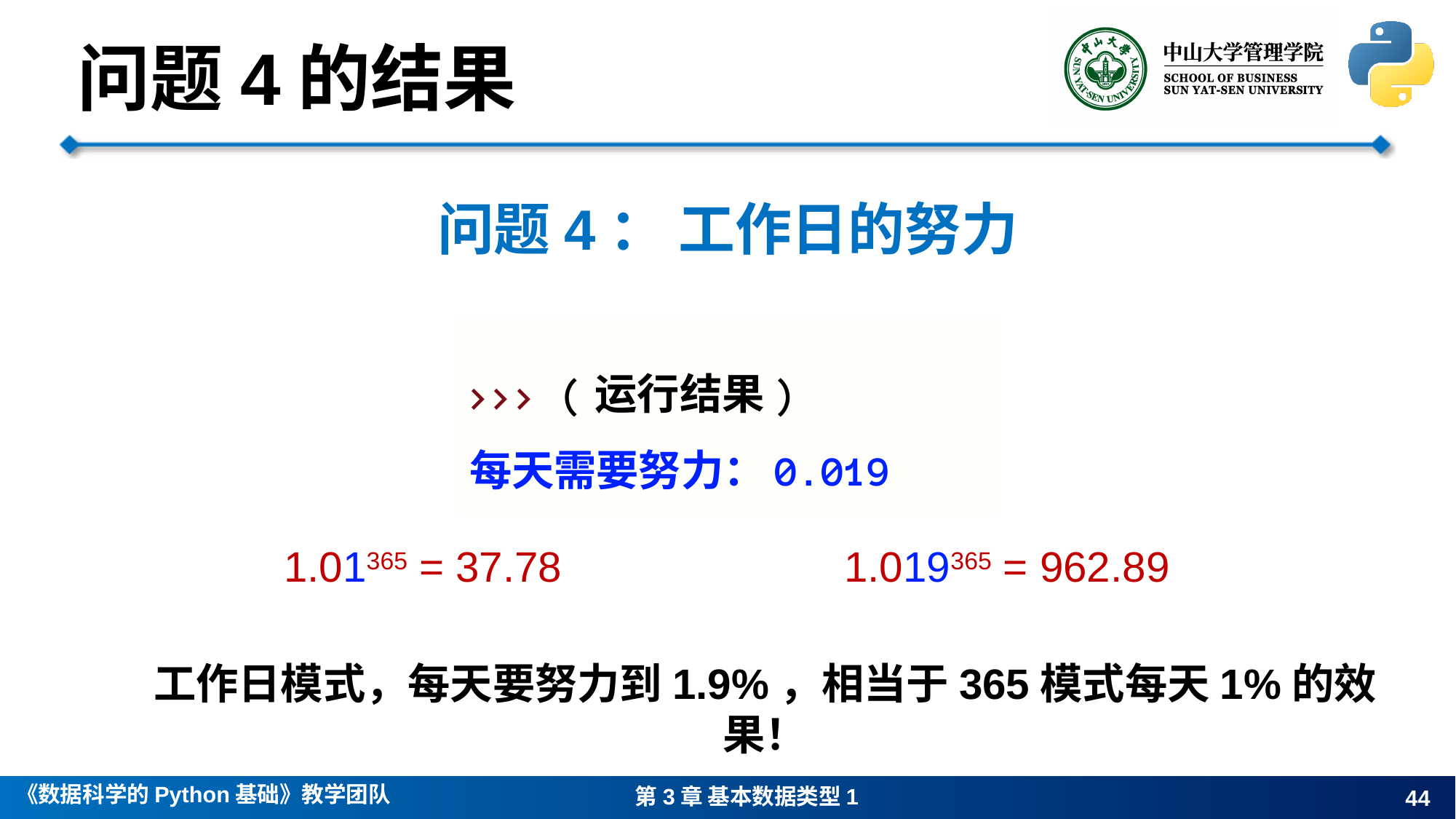

问题4的结果
问题4： 工作日的努力
>>> (运行结果)
每天需要努力：0.019
1.01365 = 37.78
1.019365 = 962.89

工作日模式，每天要努力到1.9%，相当于365模式每天1%的效果！